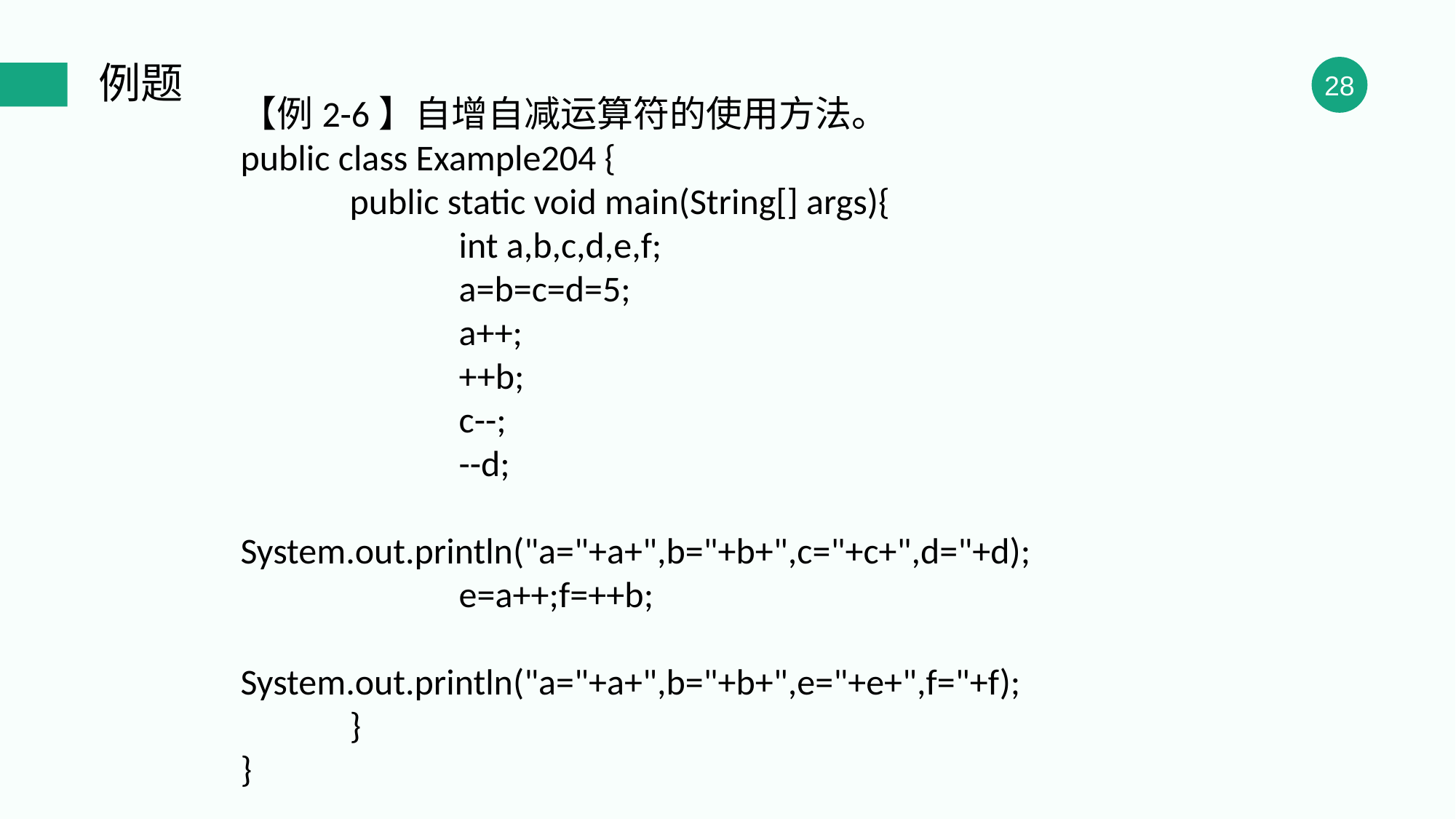

例题
【例2-6】自增自减运算符的使用方法。
public class Example204 {
	public static void main(String[] args){
		int a,b,c,d,e,f;
		a=b=c=d=5;
		a++;
		++b;
		c--;
		--d;
		System.out.println("a="+a+",b="+b+",c="+c+",d="+d);
		e=a++;f=++b;
		System.out.println("a="+a+",b="+b+",e="+e+",f="+f);
	}
}